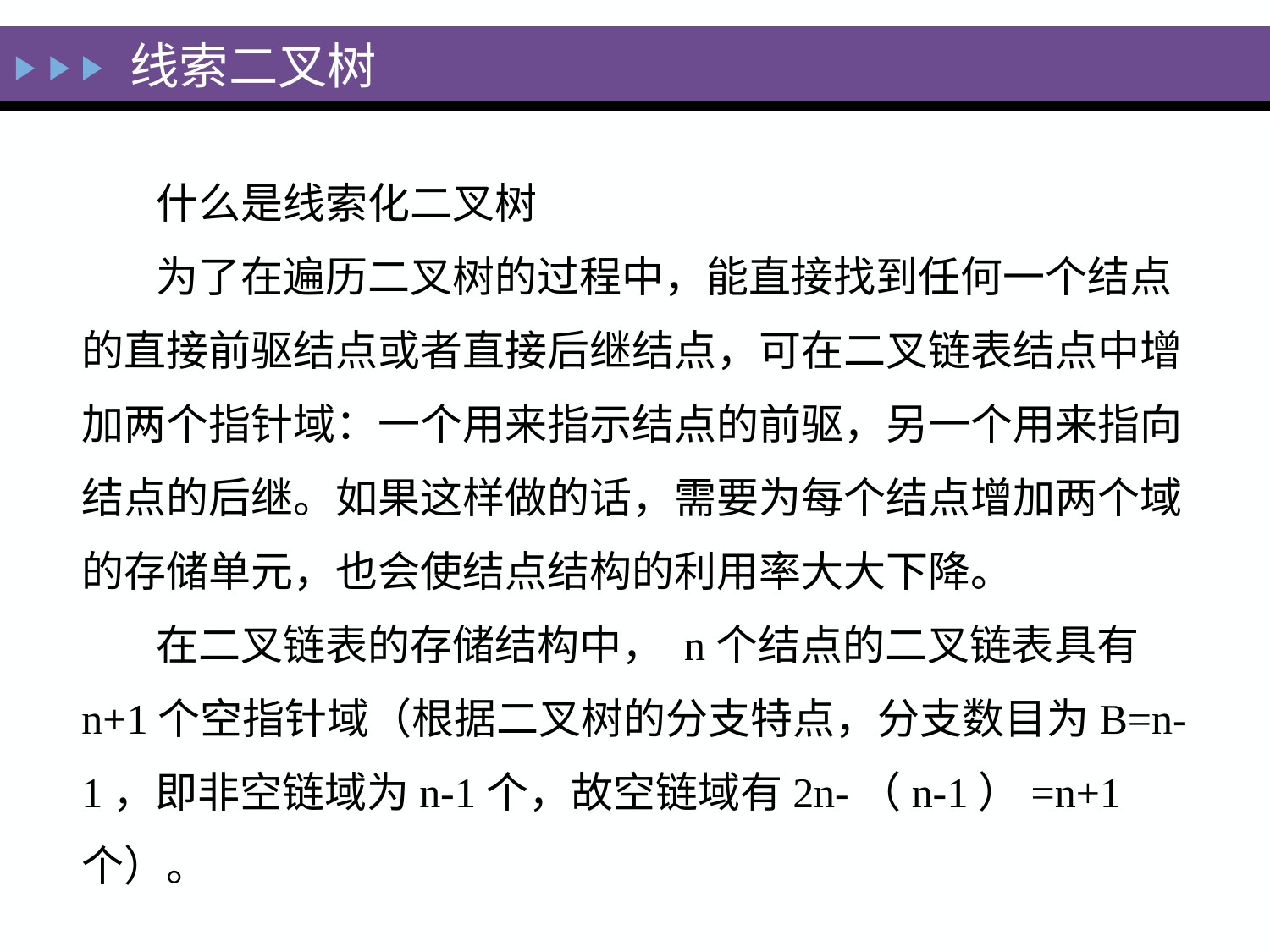

# 线索二叉树
什么是线索化二叉树
为了在遍历二叉树的过程中，能直接找到任何一个结点的直接前驱结点或者直接后继结点，可在二叉链表结点中增加两个指针域：一个用来指示结点的前驱，另一个用来指向结点的后继。如果这样做的话，需要为每个结点增加两个域的存储单元，也会使结点结构的利用率大大下降。
在二叉链表的存储结构中， n个结点的二叉链表具有n+1个空指针域（根据二叉树的分支特点，分支数目为B=n-1，即非空链域为n-1个，故空链域有2n-（n-1）=n+1个）。